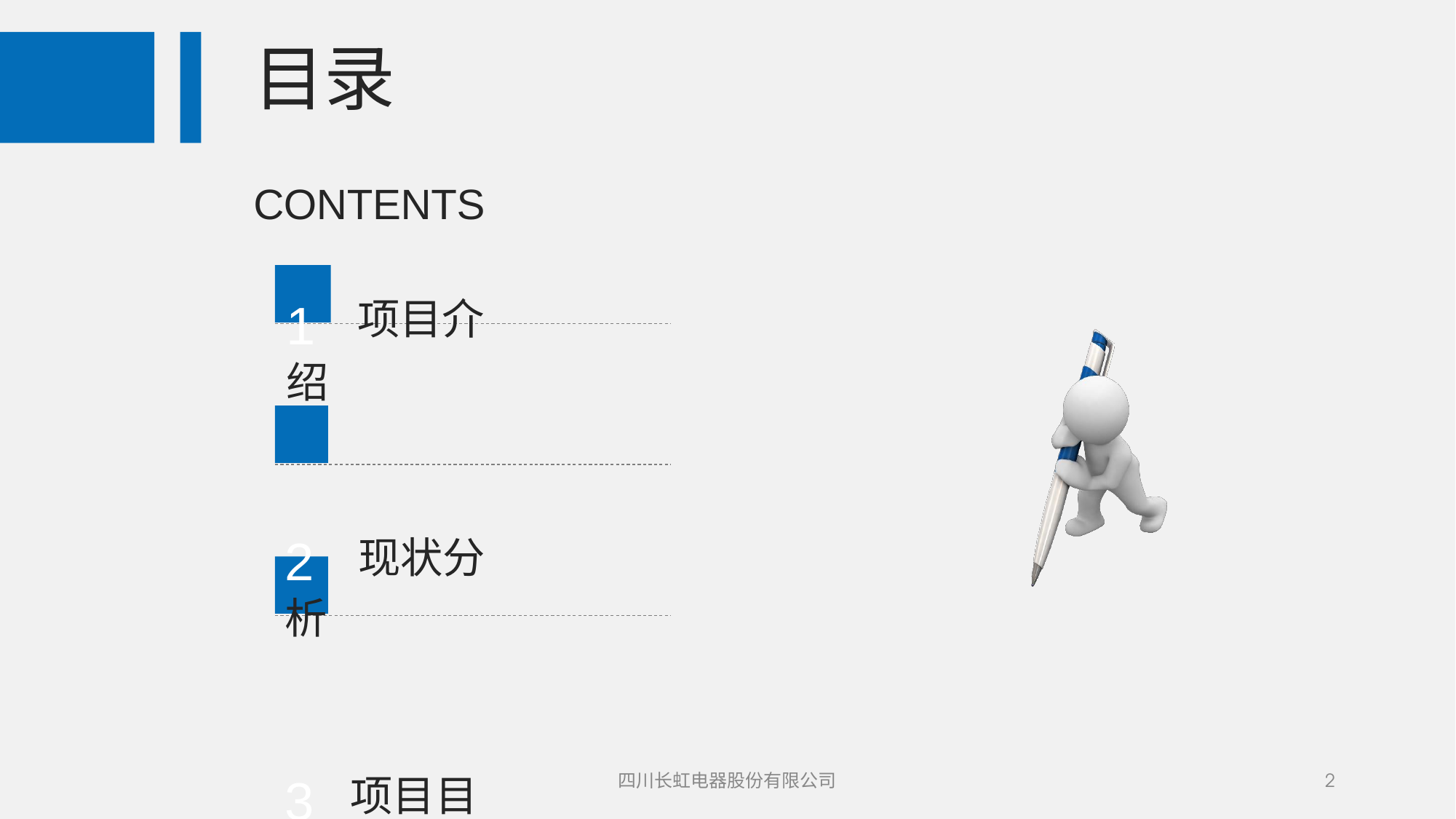

# 目录 CONTENTS
1 项目介绍

2 现状分析

3 项目目标

四川长虹电器股份有限公司
2